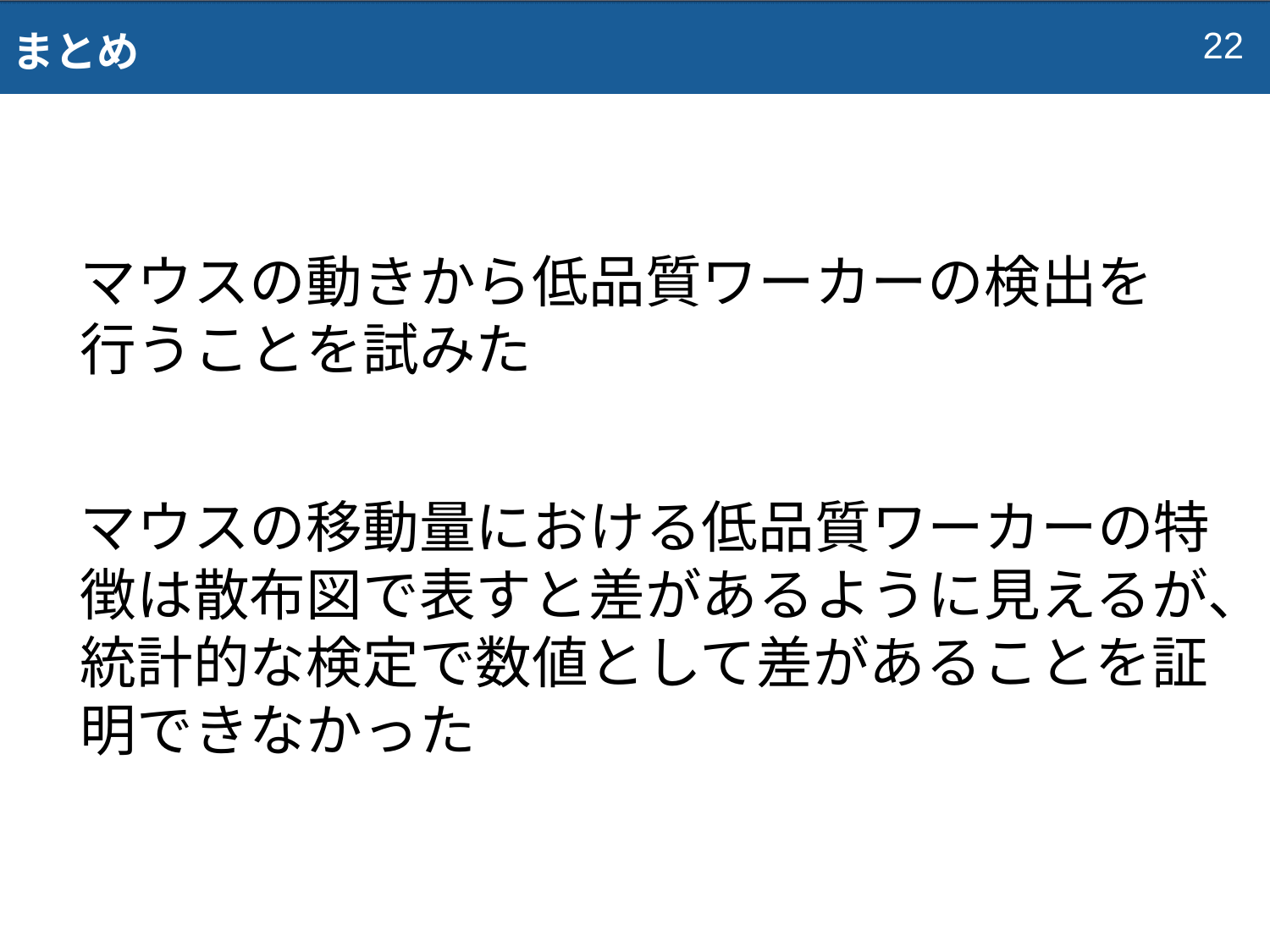

まとめ
22
マウスの動きから低品質ワーカーの検出を
行うことを試みた
マウスの移動量における低品質ワーカーの特徴は散布図で表すと差があるように見えるが、
統計的な検定で数値として差があることを証明できなかった